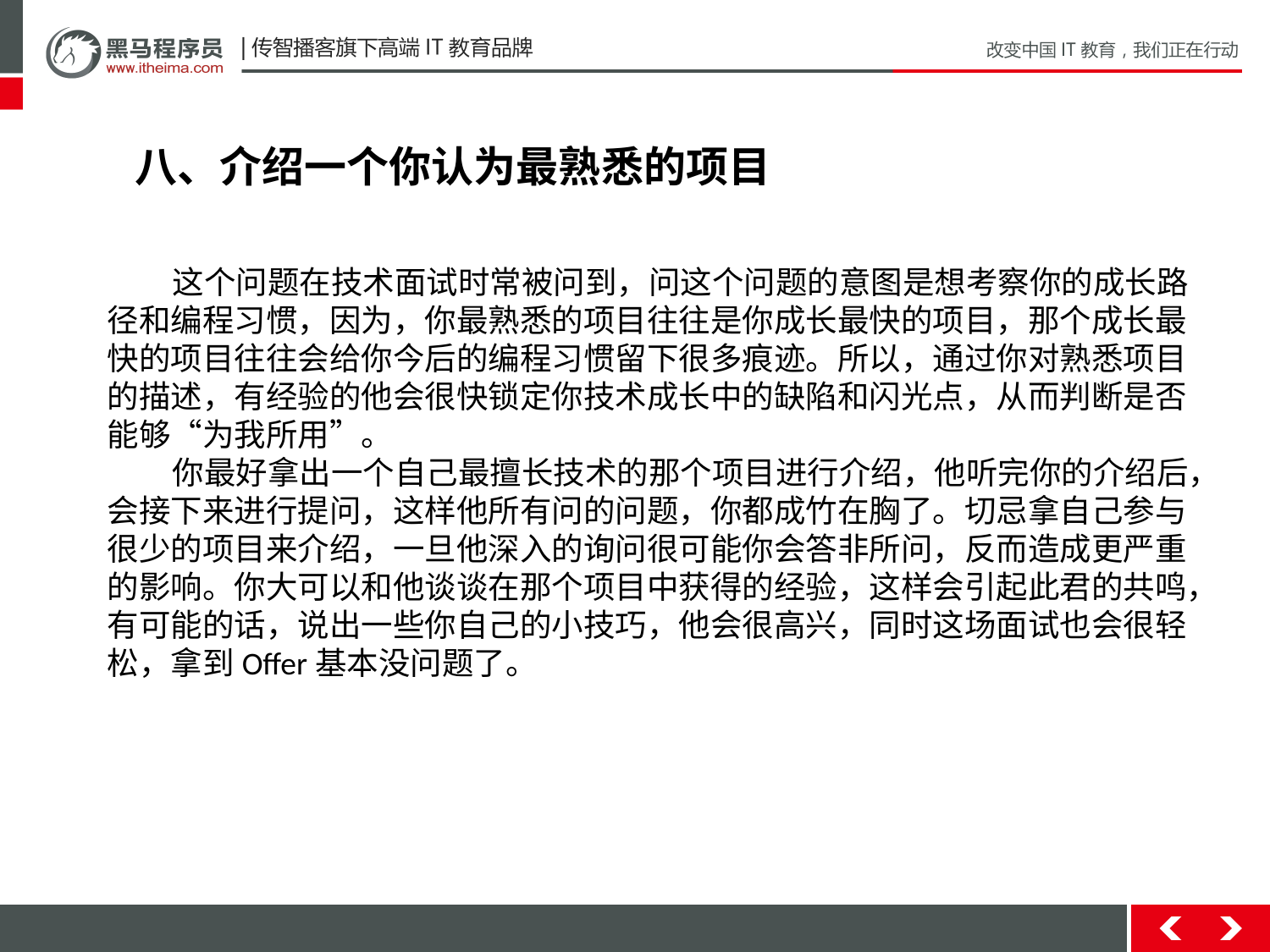

八、介绍一个你认为最熟悉的项目
        这个问题在技术面试时常被问到，问这个问题的意图是想考察你的成长路径和编程习惯，因为，你最熟悉的项目往往是你成长最快的项目，那个成长最快的项目往往会给你今后的编程习惯留下很多痕迹。所以，通过你对熟悉项目的描述，有经验的他会很快锁定你技术成长中的缺陷和闪光点，从而判断是否能够“为我所用”。
        你最好拿出一个自己最擅长技术的那个项目进行介绍，他听完你的介绍后，会接下来进行提问，这样他所有问的问题，你都成竹在胸了。切忌拿自己参与很少的项目来介绍，一旦他深入的询问很可能你会答非所问，反而造成更严重的影响。你大可以和他谈谈在那个项目中获得的经验，这样会引起此君的共鸣，有可能的话，说出一些你自己的小技巧，他会很高兴，同时这场面试也会很轻松，拿到Offer基本没问题了。